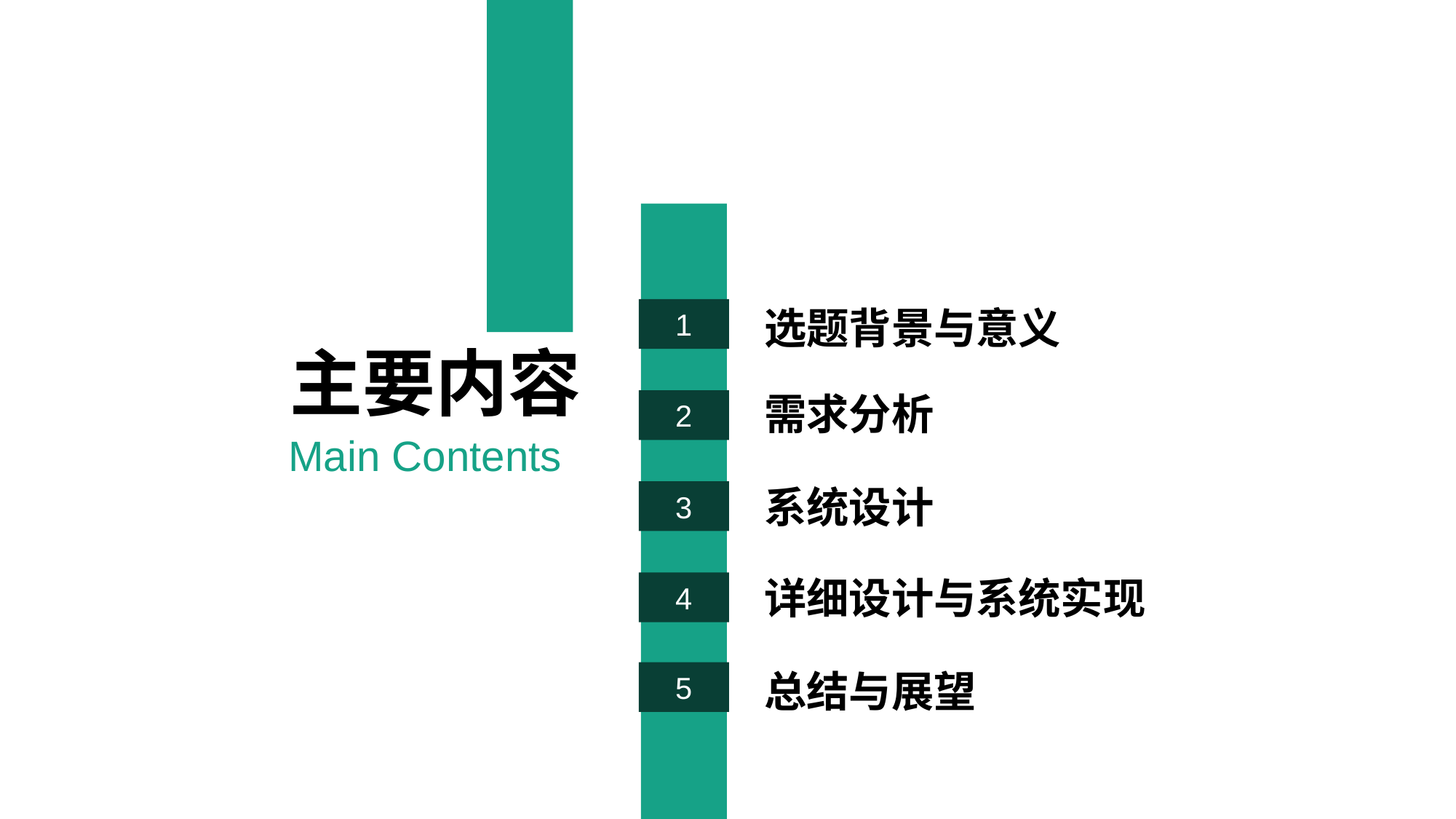

选题背景与意义
1
主要内容
需求分析
2
Main Contents
系统设计
3
详细设计与系统实现
4
总结与展望
5